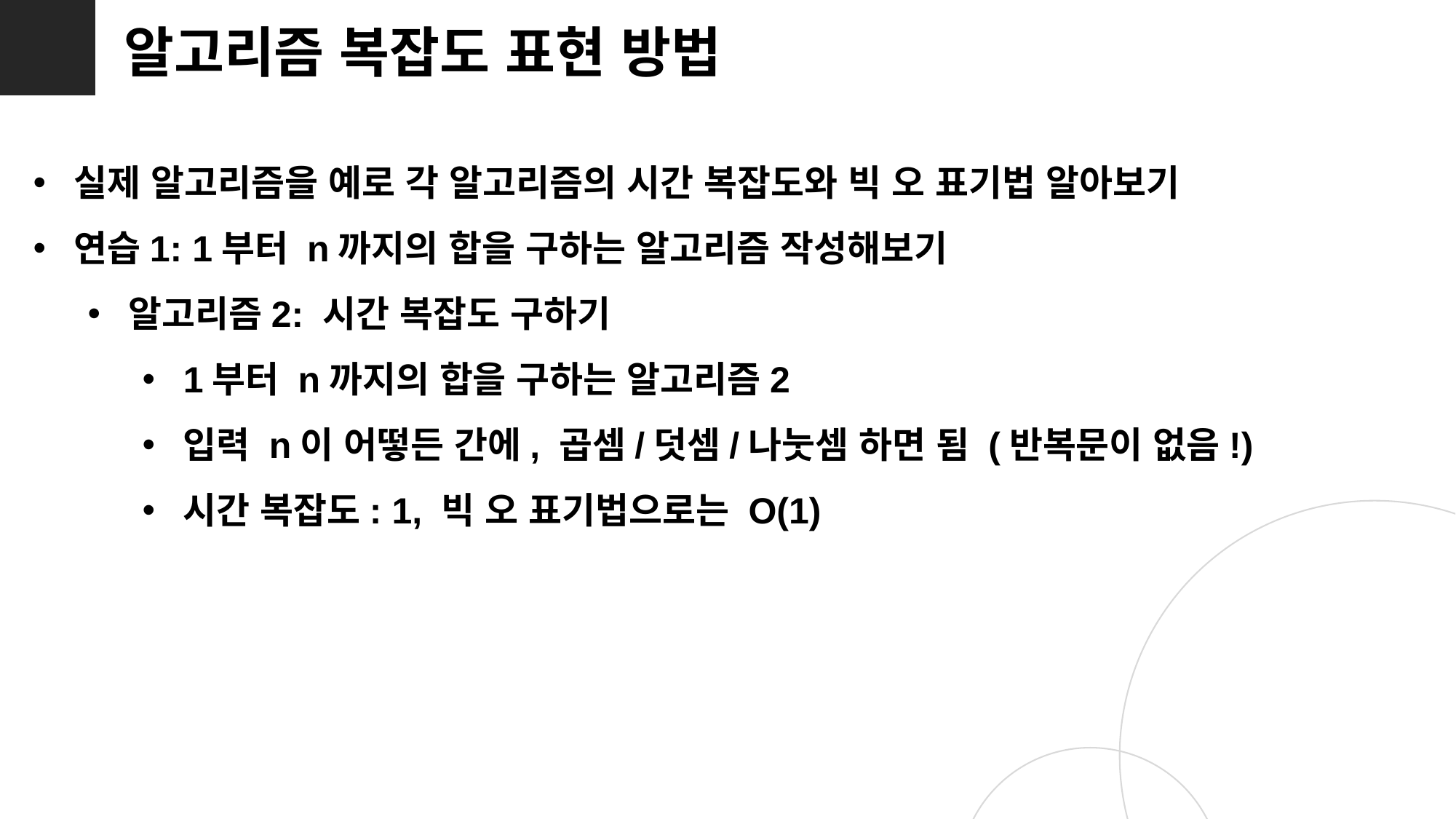

알고리즘 복잡도 표현 방법
실제 알고리즘을 예로 각 알고리즘의 시간 복잡도와 빅 오 표기법 알아보기
연습1: 1부터 n까지의 합을 구하는 알고리즘 작성해보기
알고리즘2: 시간 복잡도 구하기
1부터 n까지의 합을 구하는 알고리즘2
입력 n이 어떻든 간에, 곱셈/덧셈/나눗셈 하면 됨 (반복문이 없음!)
시간 복잡도: 1, 빅 오 표기법으로는 O(1)